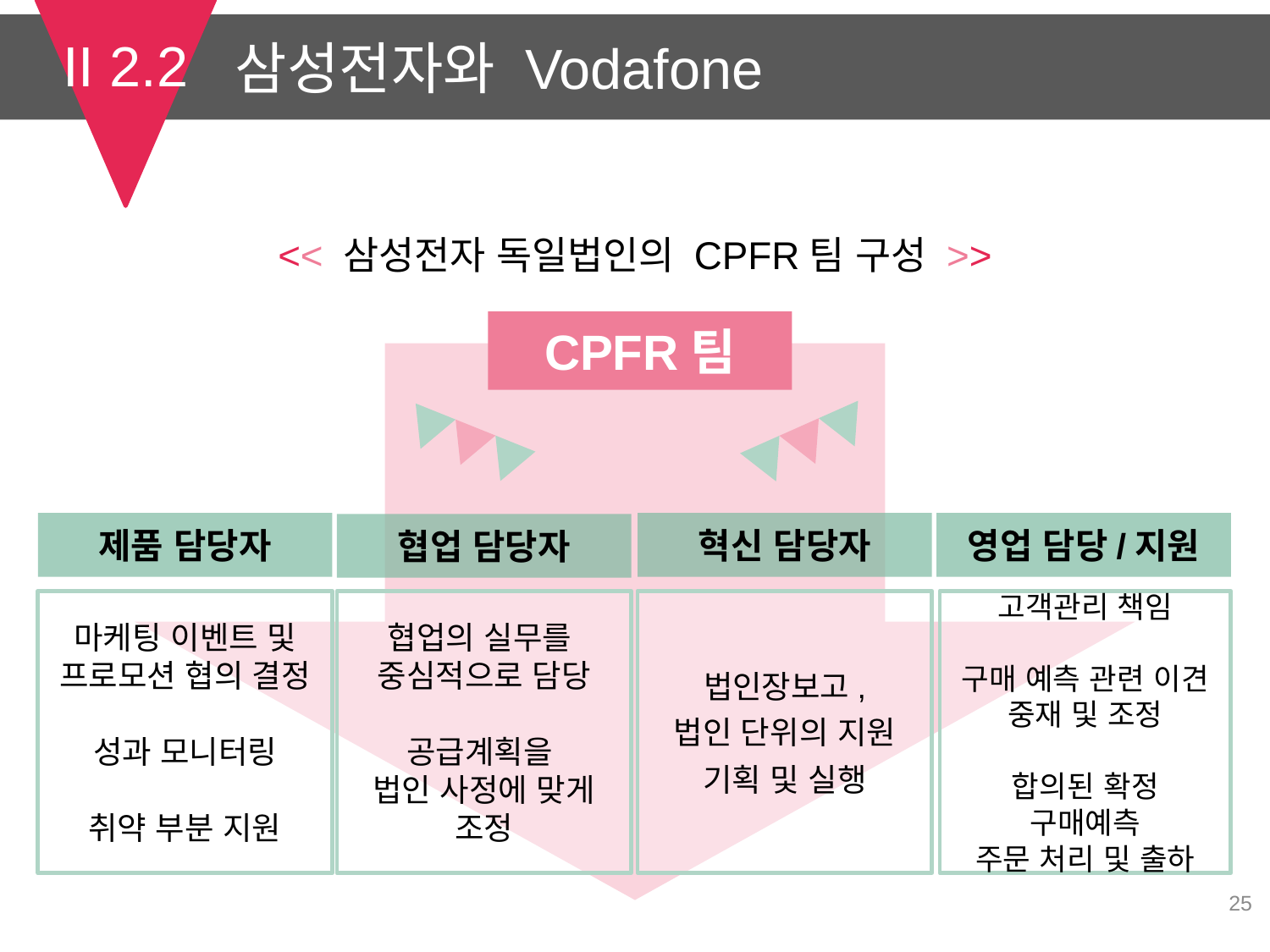

II 2.2

삼성전자와 Vodafone

<< 삼성전자 독일법인의 CPFR팀 구성 >>
CPFR팀

혁신 담당자
영업 담당/지원
제품 담당자
협업 담당자
마케팅 이벤트 및
프로모션 협의 결정
성과 모니터링
취약 부분 지원
협업의 실무를
중심적으로 담당
공급계획을
법인 사정에 맞게
조정
법인장보고,
법인 단위의 지원
기획 및 실행
고객관리 책임
구매 예측 관련 이견
중재 및 조정
합의된 확정 구매예측
주문 처리 및 출하
25